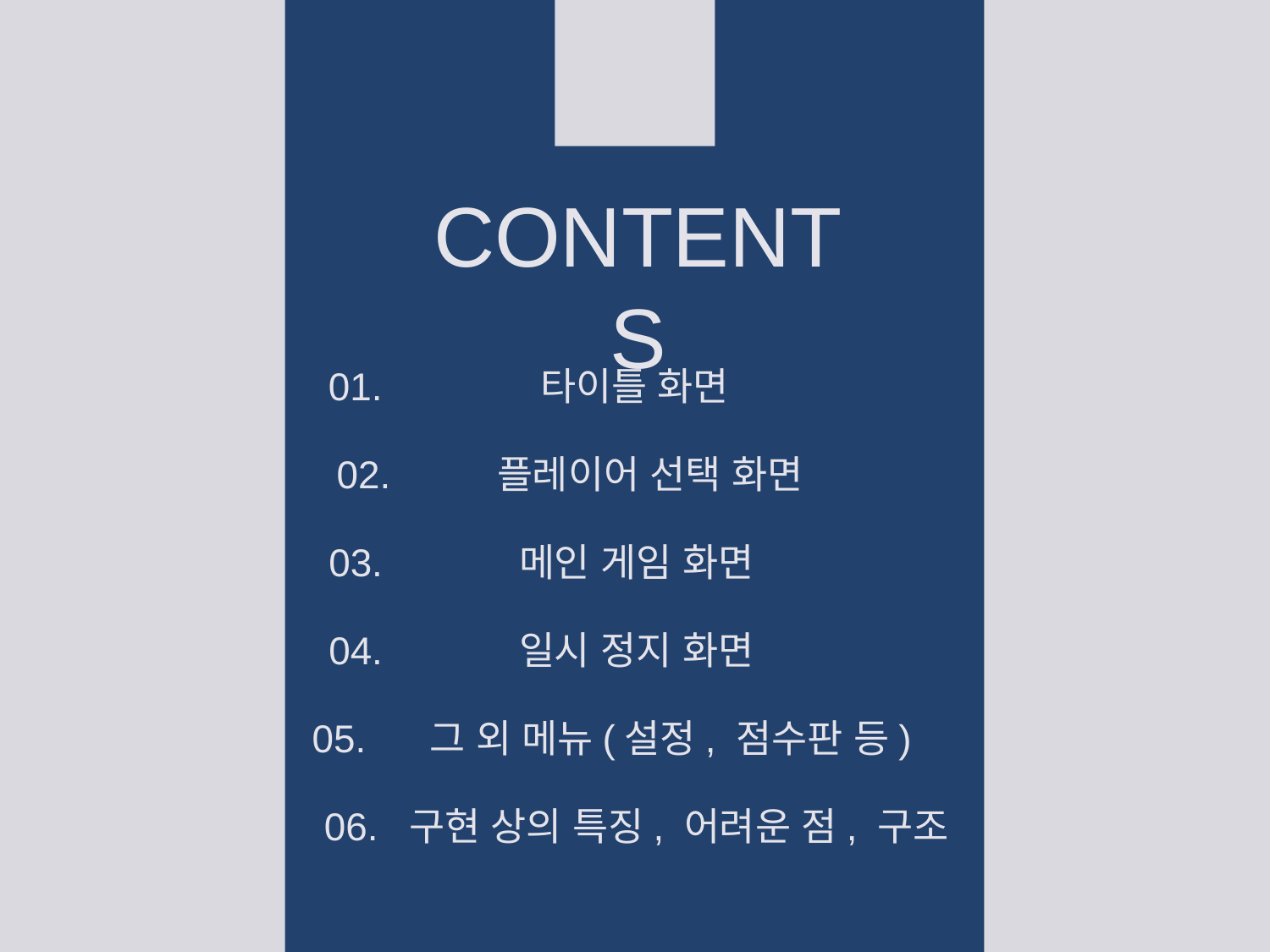

CONTENTS
01. 	       타이틀 화면
02.         플레이어 선택 화면
03. 	     메인 게임 화면
04. 	     일시 정지 화면
05.     그 외 메뉴(설정, 점수판 등)
06.  구현 상의 특징, 어려운 점, 구조